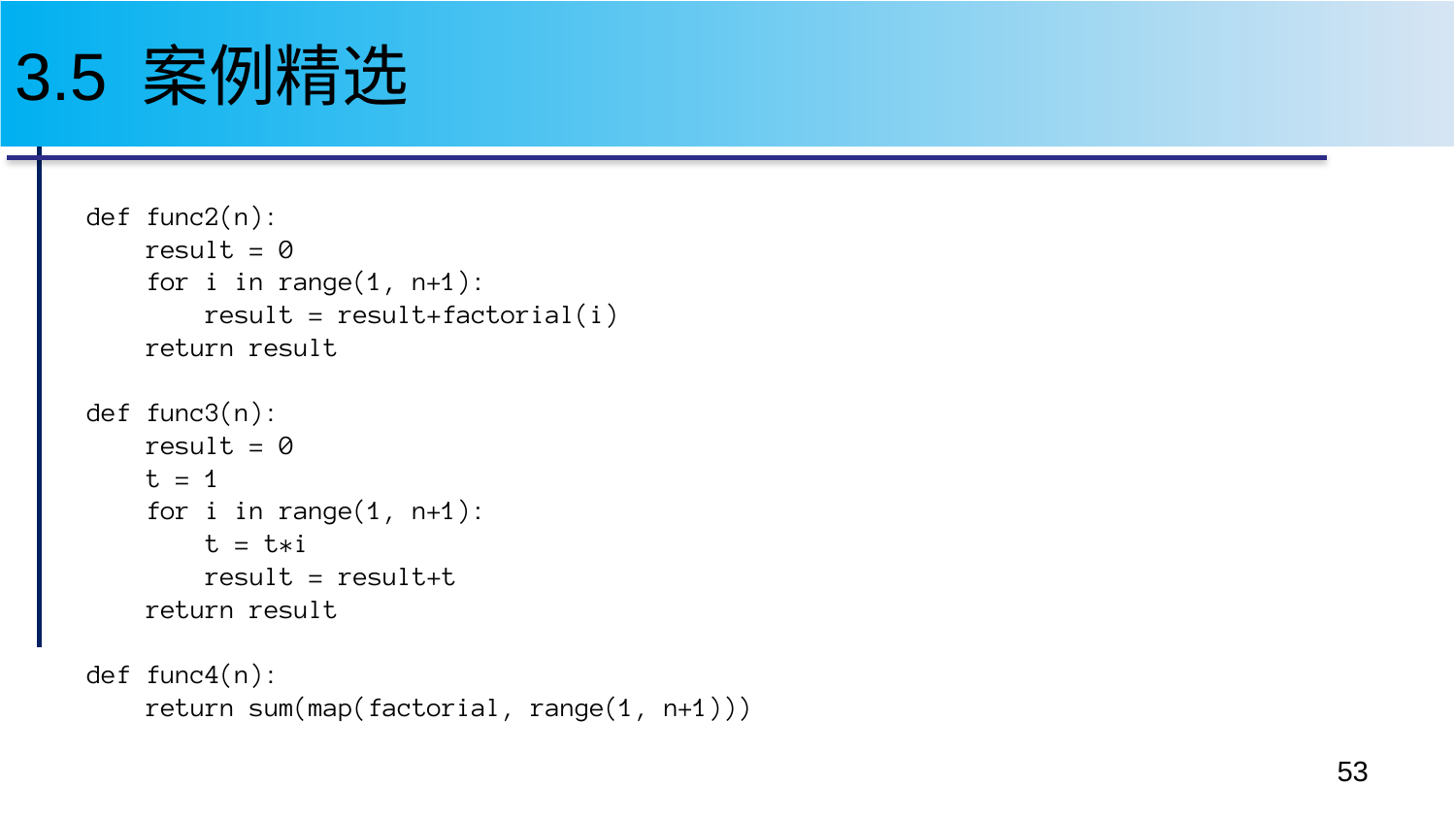

# 3.5 案例精选
def func2(n):
    result = 0
    for i in range(1, n+1):
        result = result+factorial(i)
    return result

def func3(n):
    result = 0
    t = 1
    for i in range(1, n+1):
        t = t*i
        result = result+t
    return result

def func4(n):
    return sum(map(factorial, range(1, n+1)))
53